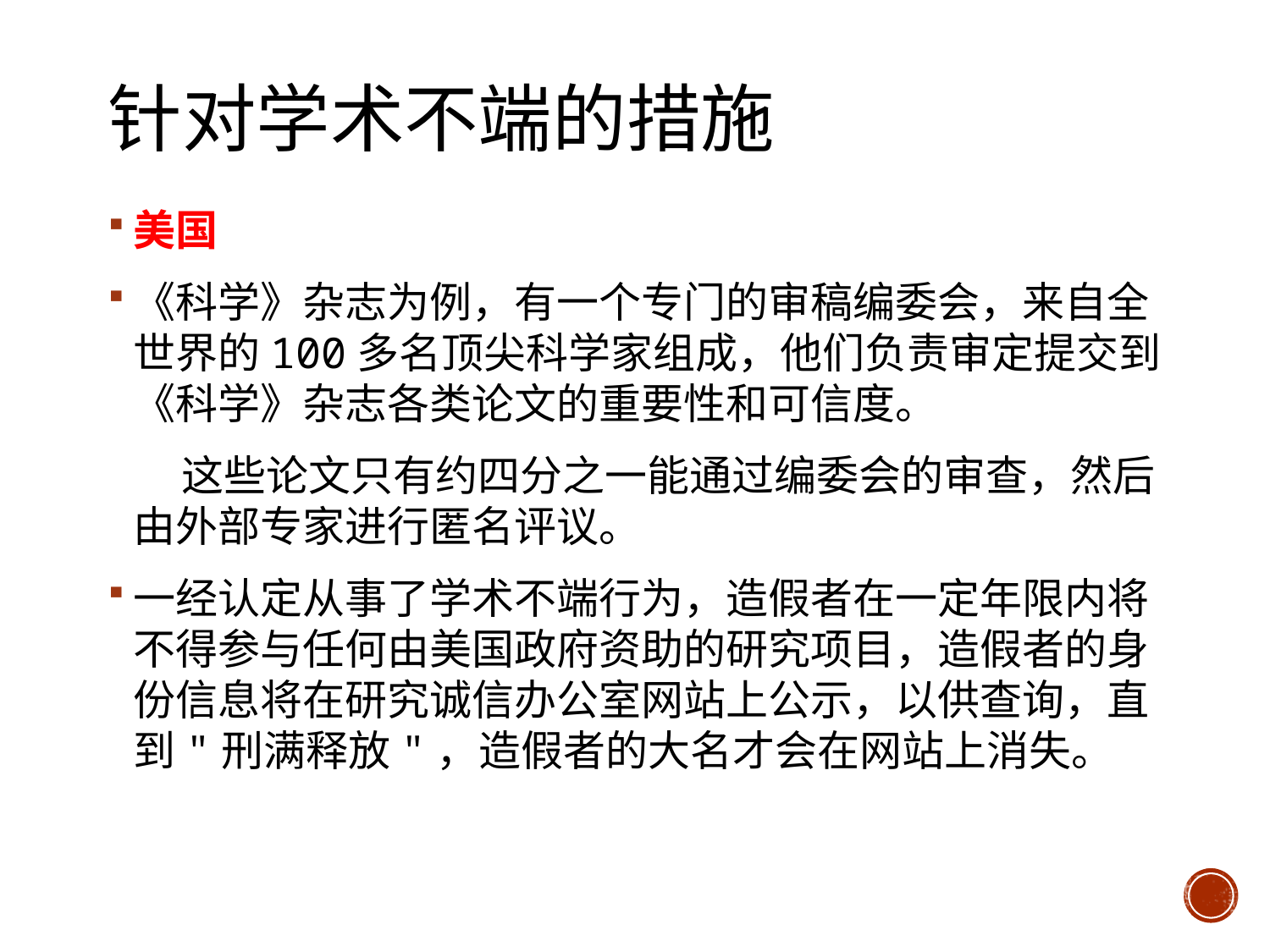

# 针对学术不端的措施
美国
《科学》杂志为例，有一个专门的审稿编委会，来自全世界的100多名顶尖科学家组成，他们负责审定提交到《科学》杂志各类论文的重要性和可信度。
    这些论文只有约四分之一能通过编委会的审查，然后由外部专家进行匿名评议。
一经认定从事了学术不端行为，造假者在一定年限内将不得参与任何由美国政府资助的研究项目，造假者的身份信息将在研究诚信办公室网站上公示，以供查询，直到"刑满释放"，造假者的大名才会在网站上消失。